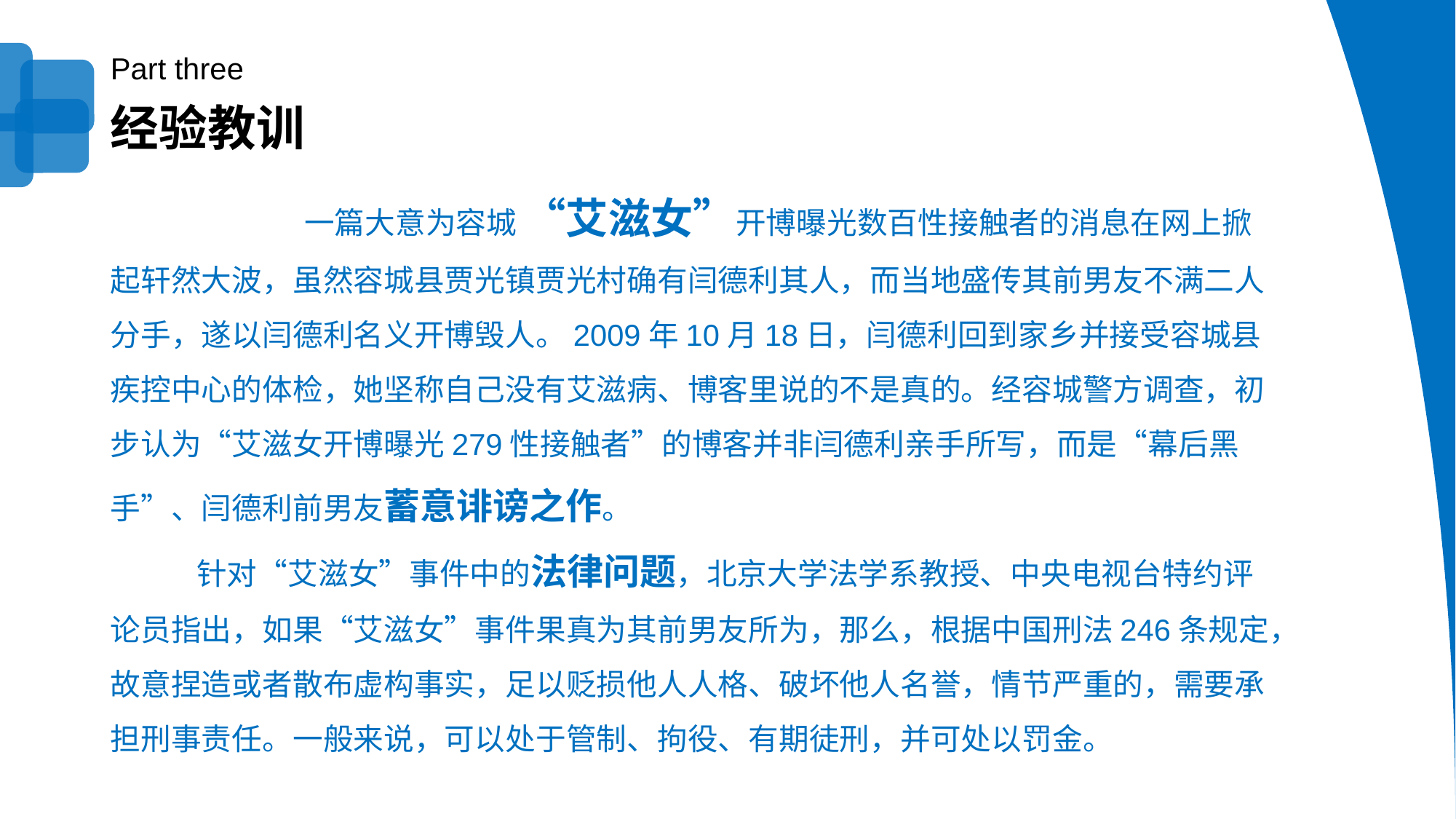

Part three
经验教训
                       一篇大意为容城 “艾滋女”开博曝光数百性接触者的消息在网上掀起轩然大波，虽然容城县贾光镇贾光村确有闫德利其人，而当地盛传其前男友不满二人分手，遂以闫德利名义开博毁人。2009年10月18日，闫德利回到家乡并接受容城县疾控中心的体检，她坚称自己没有艾滋病、博客里说的不是真的。经容城警方调查，初步认为“艾滋女开博曝光279性接触者”的博客并非闫德利亲手所写，而是“幕后黑手”、闫德利前男友蓄意诽谤之作。
       针对“艾滋女”事件中的法律问题，北京大学法学系教授、中央电视台特约评论员指出，如果“艾滋女”事件果真为其前男友所为，那么，根据中国刑法246条规定，故意捏造或者散布虚构事实，足以贬损他人人格、破坏他人名誉，情节严重的，需要承担刑事责任。一般来说，可以处于管制、拘役、有期徒刑，并可处以罚金。